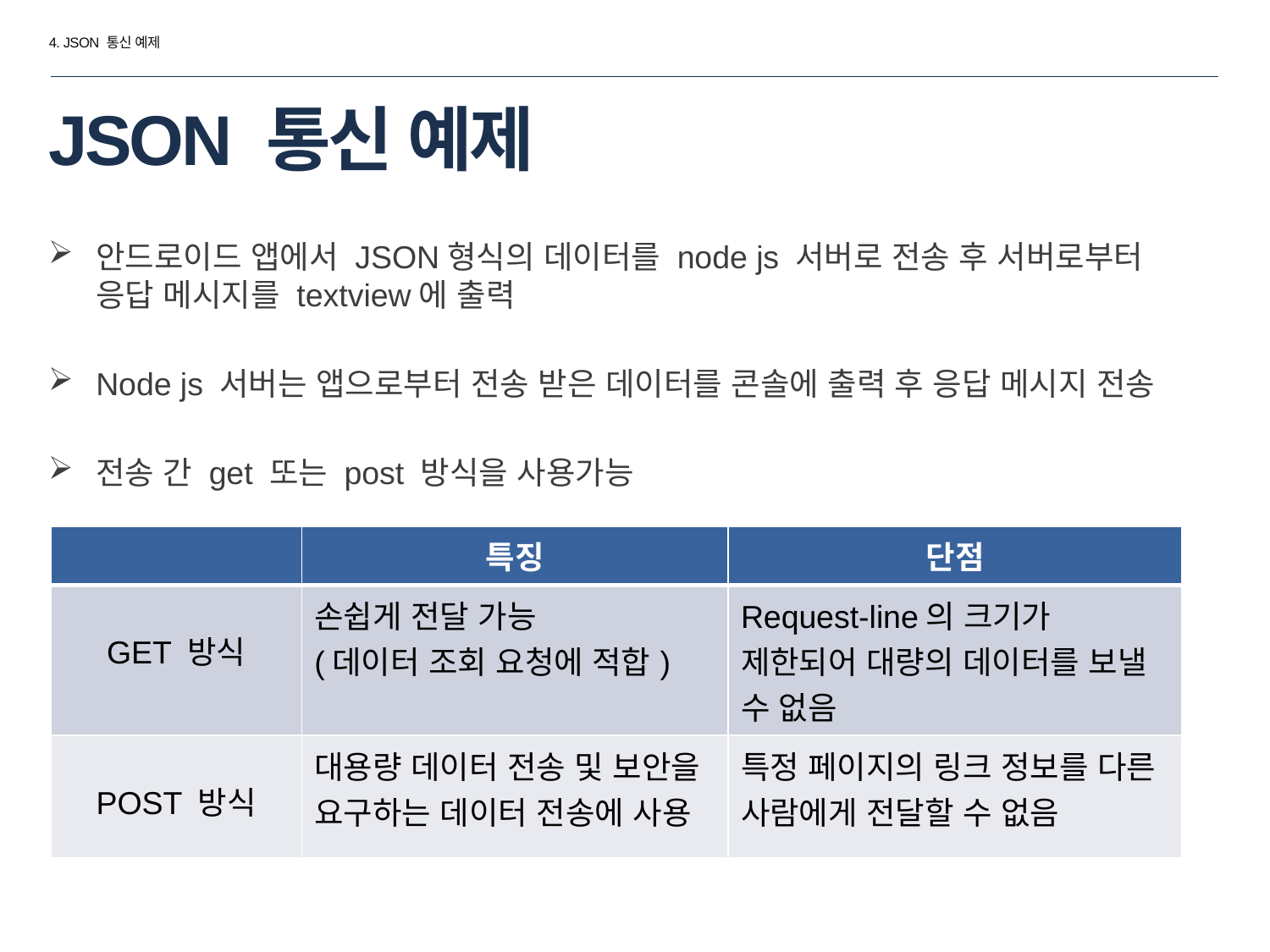

4. JSON 통신 예제
# JSON 통신 예제
안드로이드 앱에서 JSON형식의 데이터를 node js 서버로 전송 후 서버로부터 응답 메시지를 textview에 출력

Node js 서버는 앱으로부터 전송 받은 데이터를 콘솔에 출력 후 응답 메시지 전송

전송 간 get 또는 post 방식을 사용가능

|  | 특징 | 단점 |
| --- | --- | --- |
| GET 방식 | 손쉽게 전달 가능 (데이터 조회 요청에 적합) | Request-line의 크기가 제한되어 대량의 데이터를 보낼 수 없음 |
| POST 방식 | 대용량 데이터 전송 및 보안을 요구하는 데이터 전송에 사용 | 특정 페이지의 링크 정보를 다른 사람에게 전달할 수 없음 |